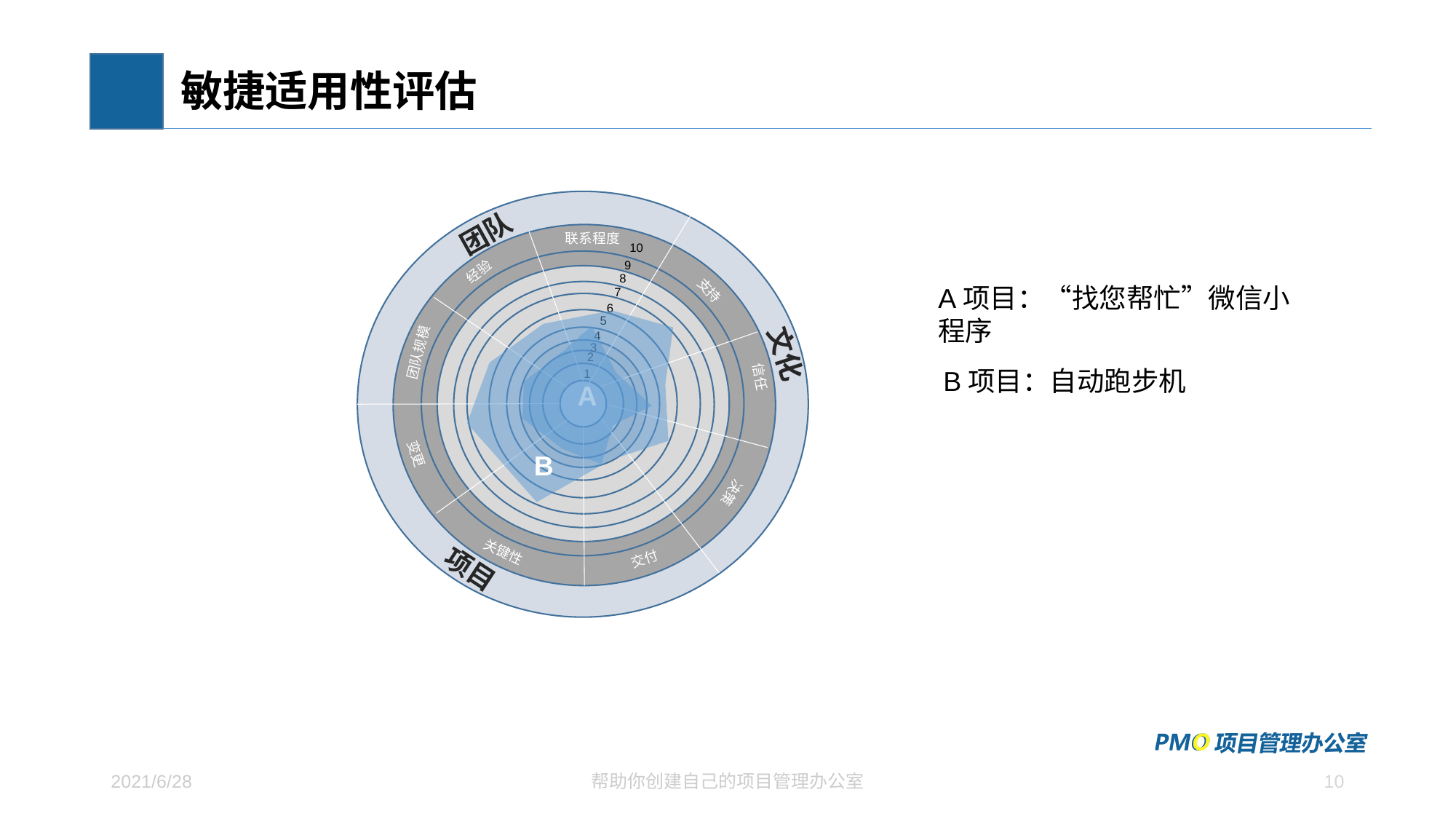

# 敏捷适用性评估

团队

联系程度
10

9
经验

8
A项目：“找您帮忙”微信小程序
支持
7

6
5

4
A

文化
3
团队规模

2

B项目：自动跑步机
1

信任

变更
B
决策
关键性
交付
项目
10
2021/6/28
帮助你创建自己的项目管理办公室